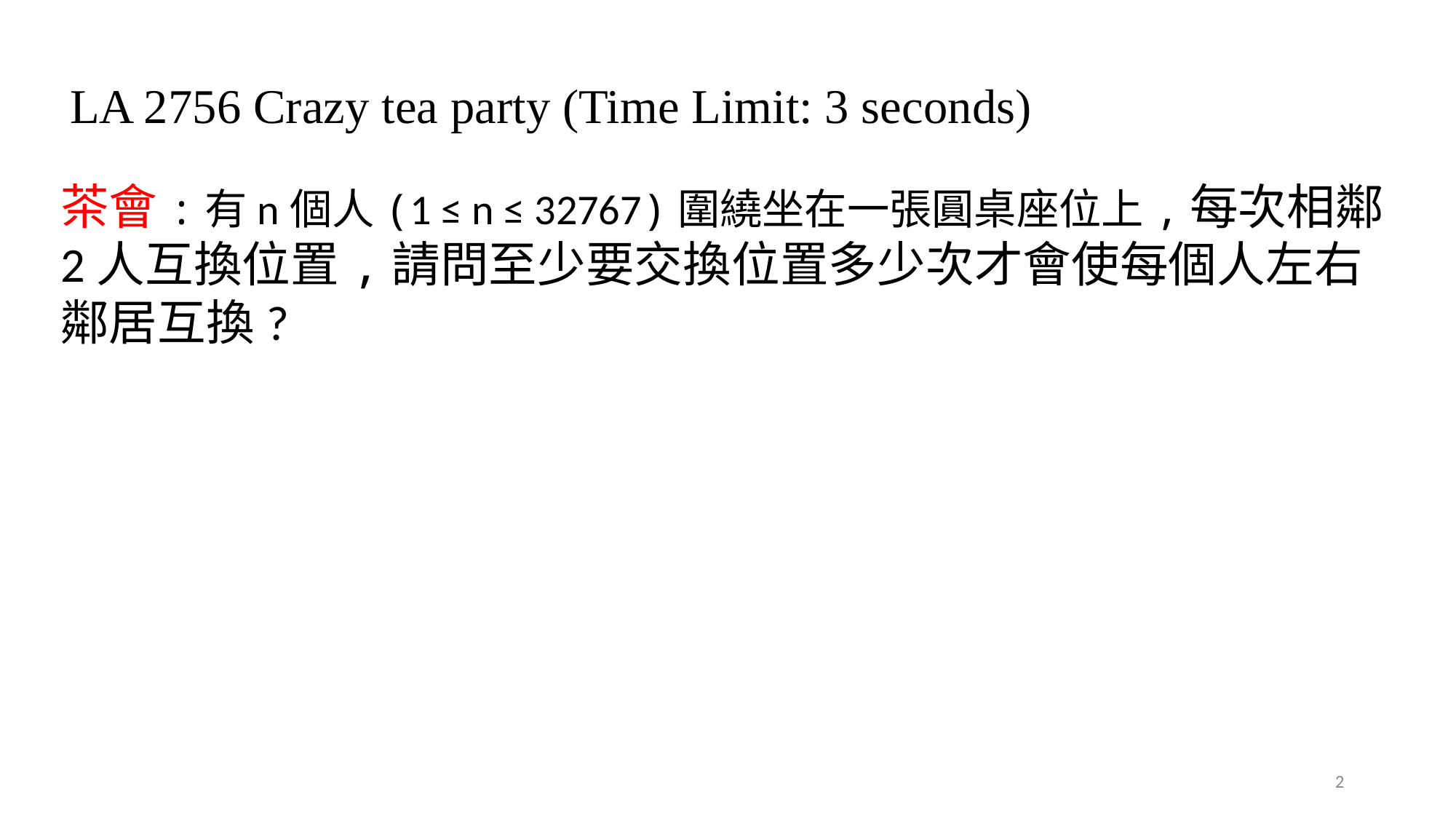

# LA 2756 Crazy tea party (Time Limit: 3 seconds)
茶會:有n個人(1 ≤ n ≤ 32767)圍繞坐在一張圓桌座位上,每次相鄰2人互換位置,請問至少要交換位置多少次才會使每個人左右鄰居互換?
2